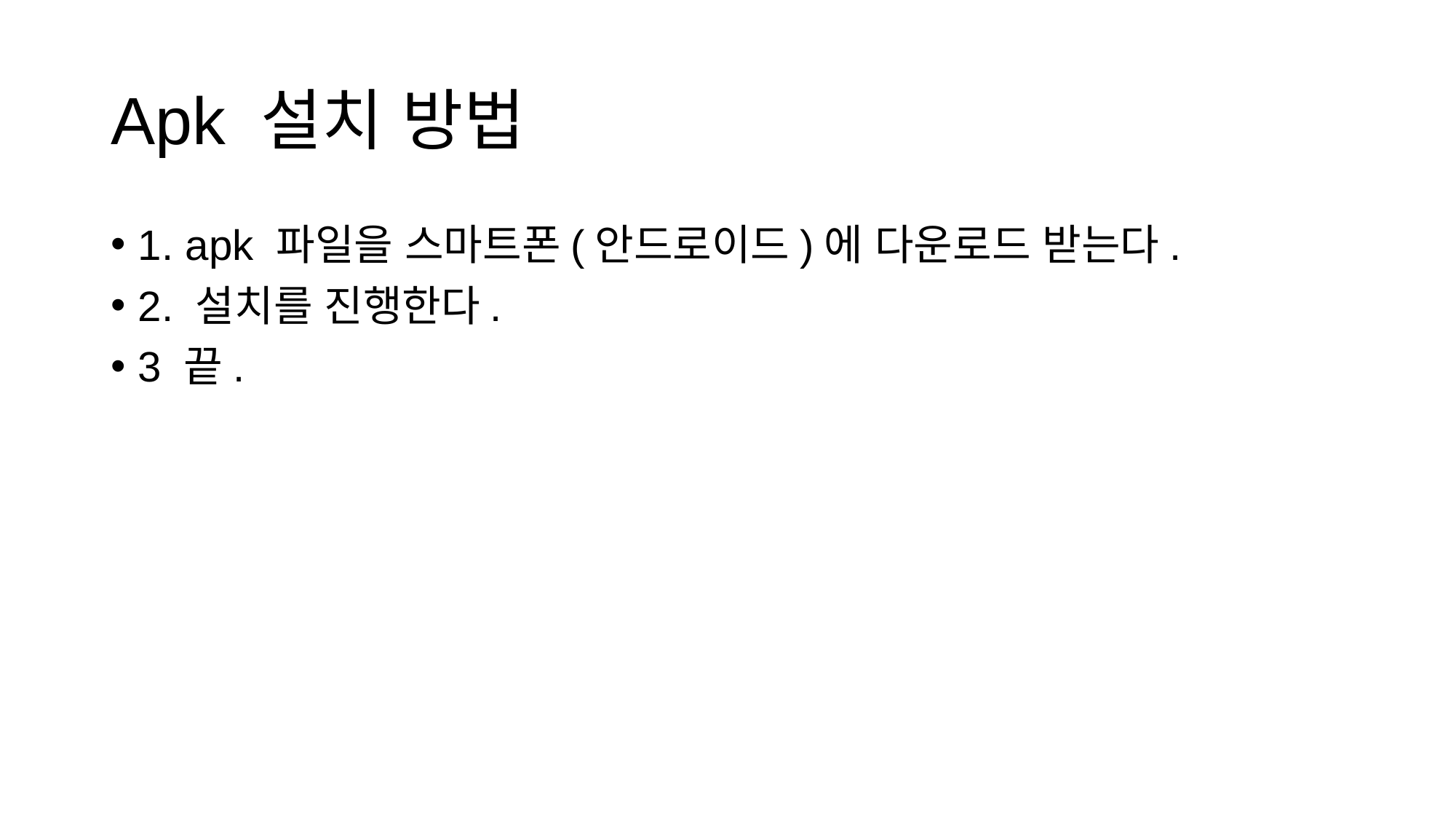

# Apk 설치 방법
1. apk 파일을 스마트폰(안드로이드)에 다운로드 받는다.
2. 설치를 진행한다.
3 끝.